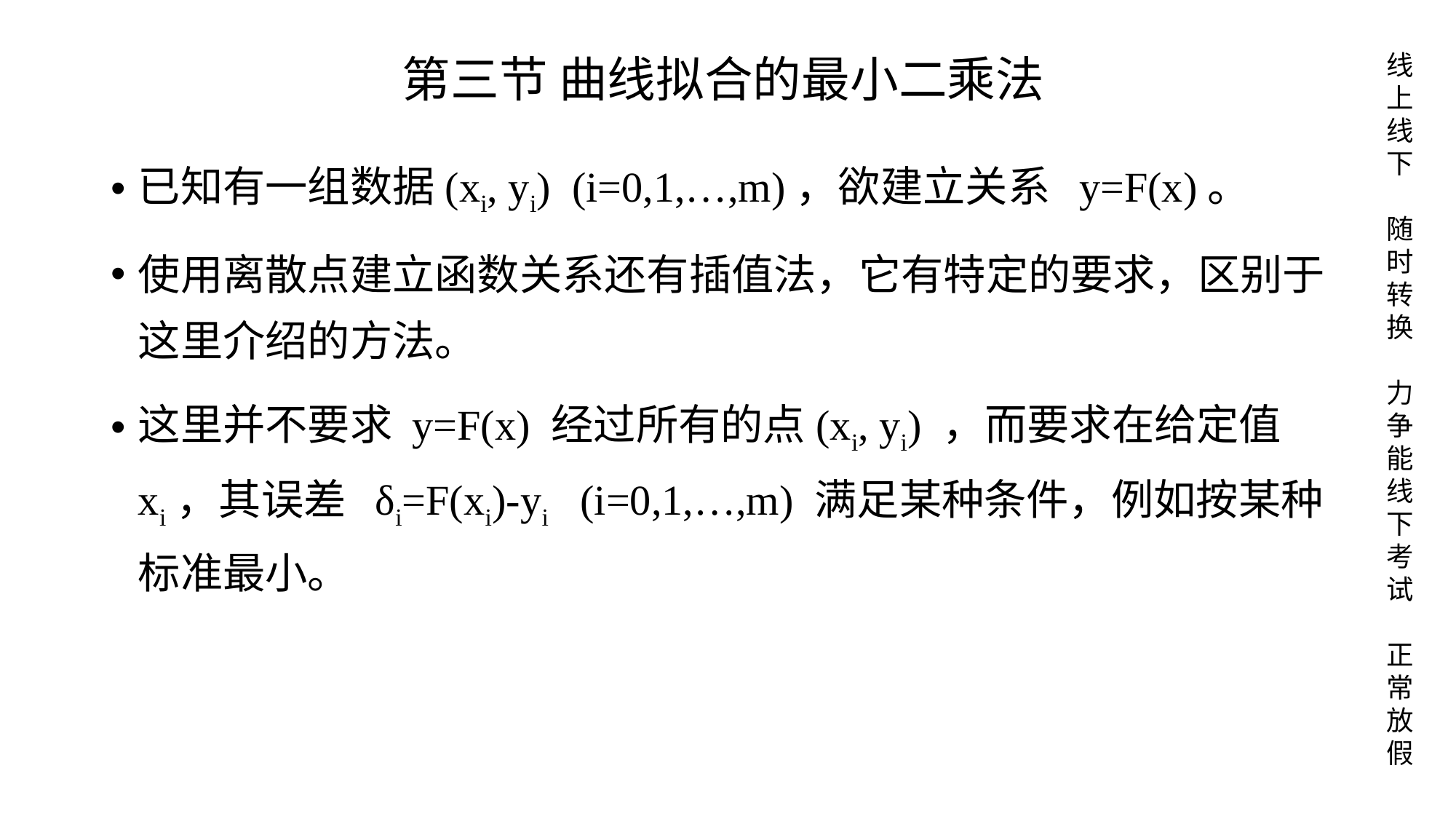

# 第三节 曲线拟合的最小二乘法
已知有一组数据(xi, yi)  (i=0,1,…,m)，欲建立关系  y=F(x)。
使用离散点建立函数关系还有插值法，它有特定的要求，区别于这里介绍的方法。
这里并不要求 y=F(x) 经过所有的点(xi, yi) ，而要求在给定值xi，其误差  δi=F(xi)-yi   (i=0,1,…,m) 满足某种条件，例如按某种标准最小。